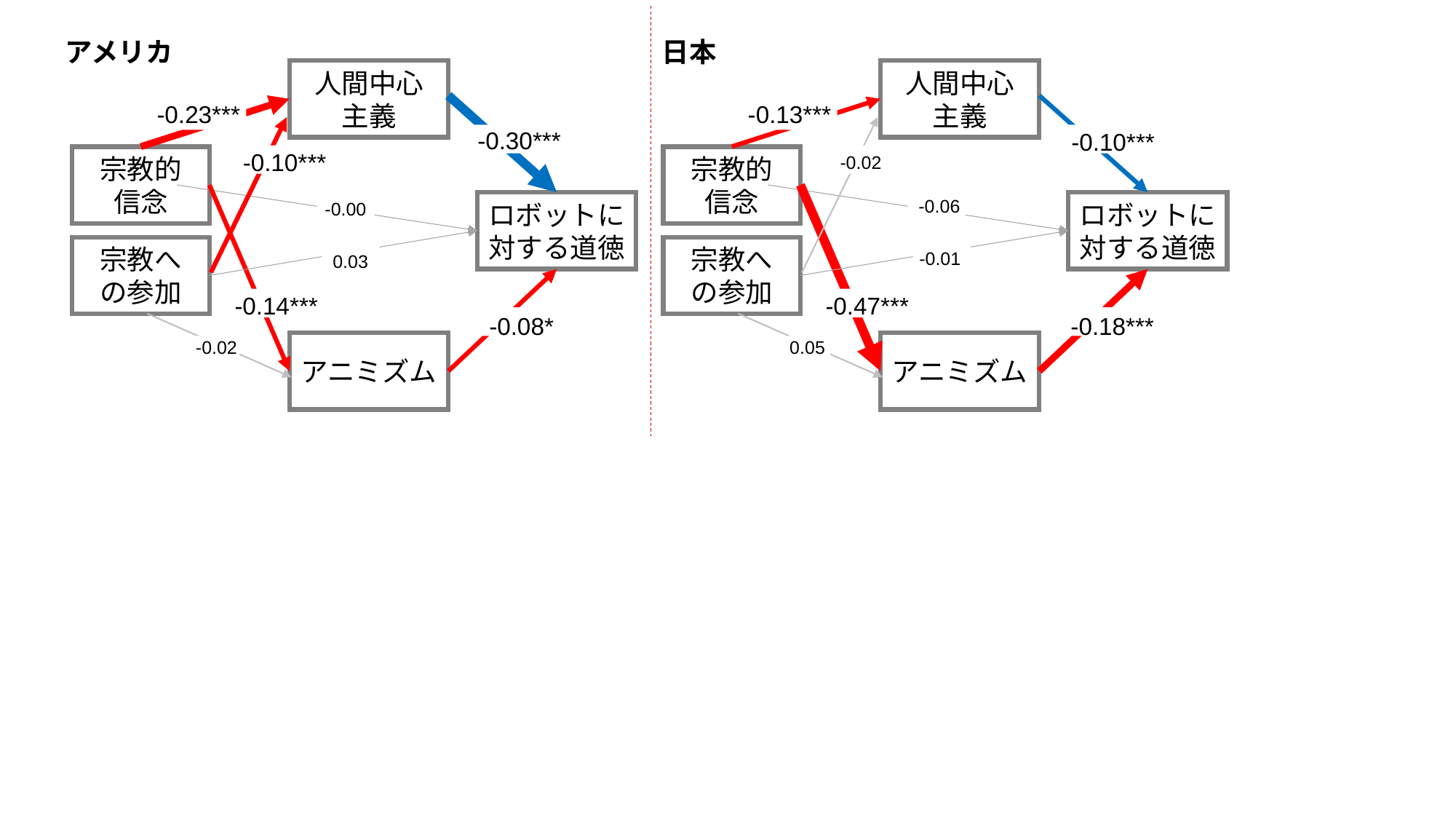

アメリカ
日本
人間中心
主義
人間中心
主義
-0.23***
-0.13***

-0.30***
-0.10***

-0.10***
-0.02

宗教的
信念
宗教的
信念
-0.06
-0.00

ロボットに対する道徳
ロボットに対する道徳
-0.01
宗教へ
の参加
宗教へ
の参加
0.03

-0.14***
-0.47***

-0.08*
-0.18***

-0.02
0.05
アニミズム
アニミズム